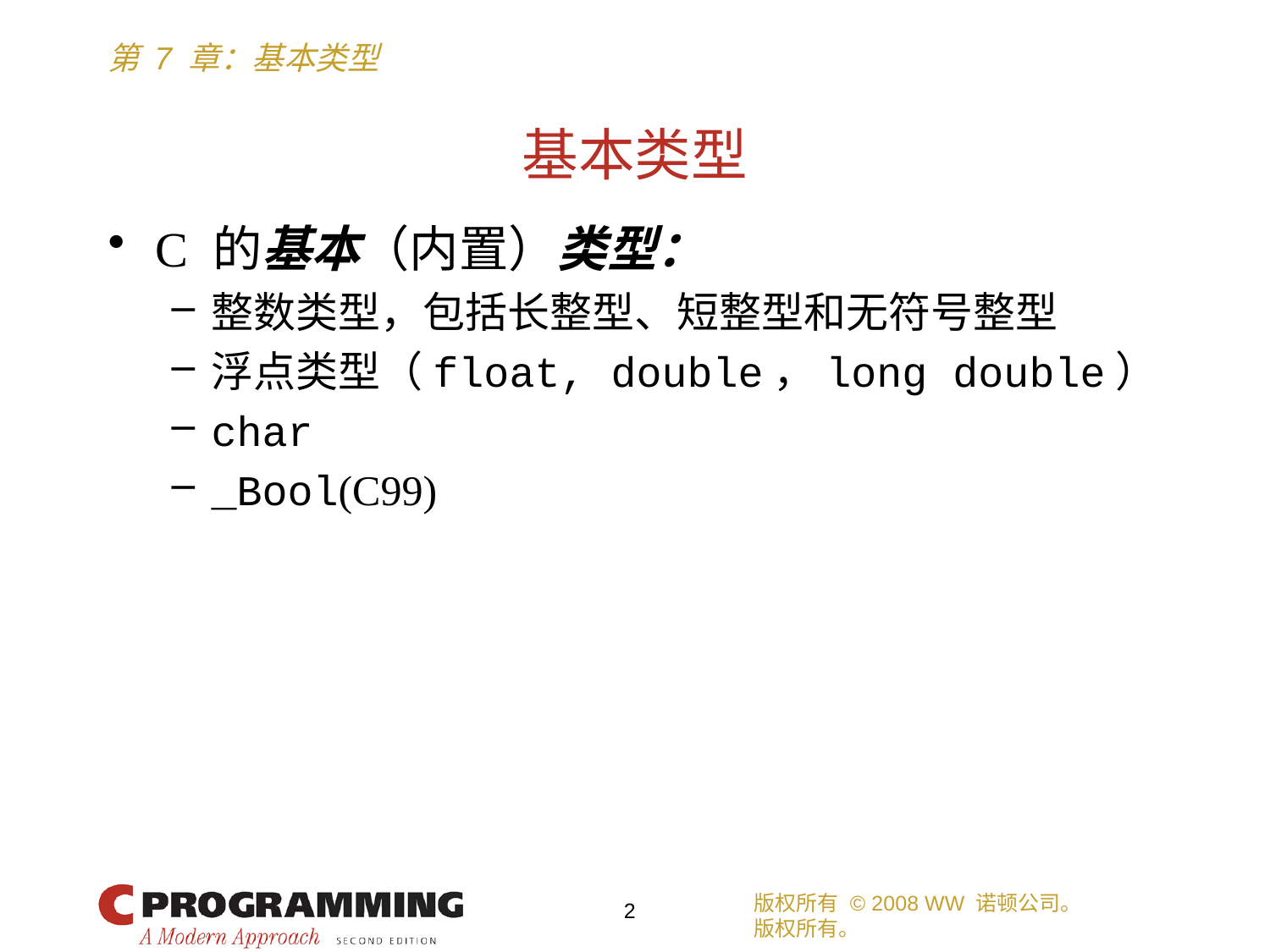

# 基本类型
C 的基本（内置）类型：
整数类型，包括长整型、短整型和无符号整型
浮点类型（float, double，long double）
char
_Bool(C99)

版权所有 © 2008 WW 诺顿公司。
版权所有。
2